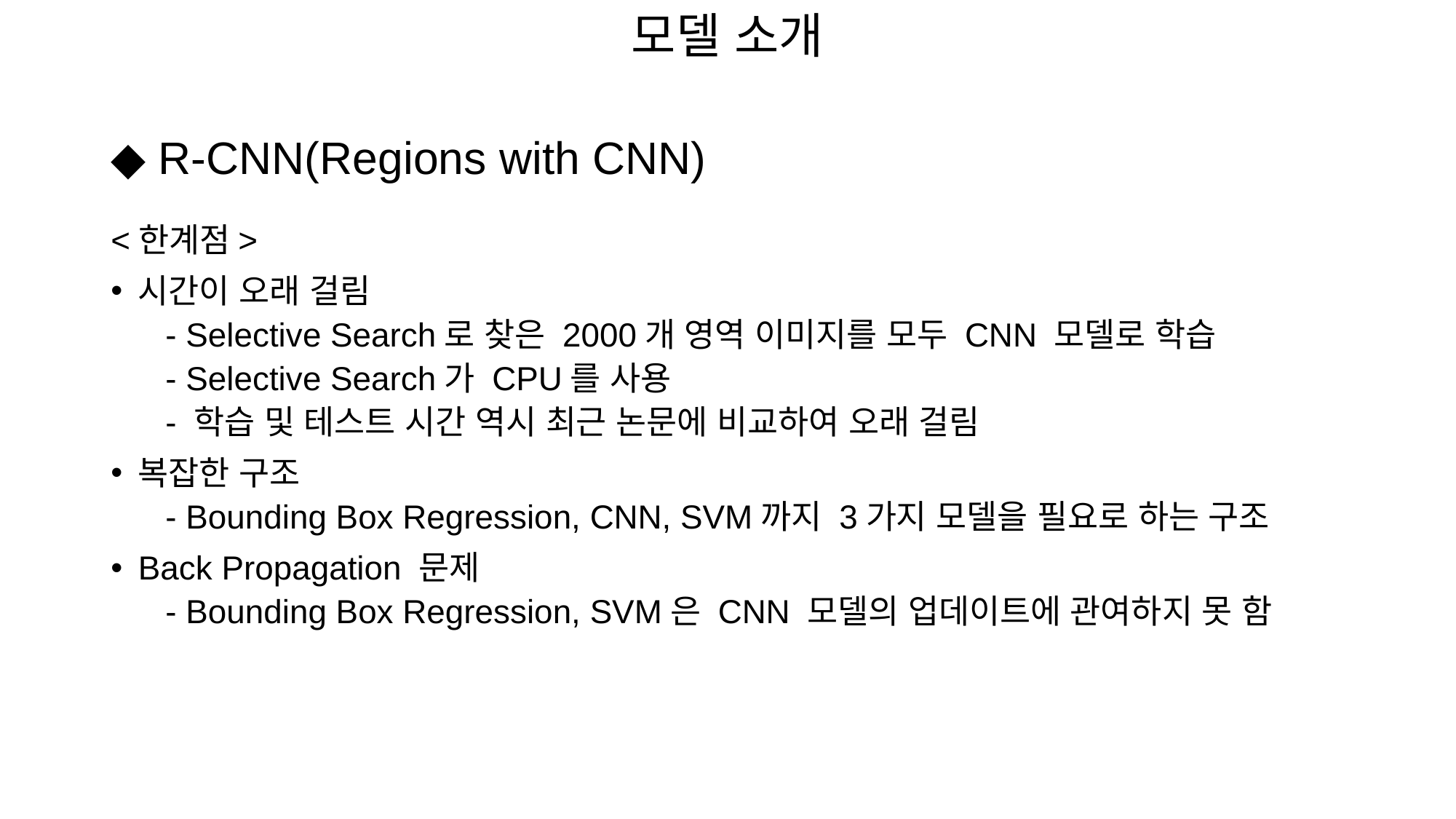

모델 소개
# ◆ R-CNN(Regions with CNN)
<한계점>
시간이 오래 걸림
- Selective Search로 찾은 2000개 영역 이미지를 모두 CNN 모델로 학습
- Selective Search가 CPU를 사용
- 학습 및 테스트 시간 역시 최근 논문에 비교하여 오래 걸림
복잡한 구조
- Bounding Box Regression, CNN, SVM까지 3가지 모델을 필요로 하는 구조
Back Propagation 문제
- Bounding Box Regression, SVM은 CNN 모델의 업데이트에 관여하지 못 함